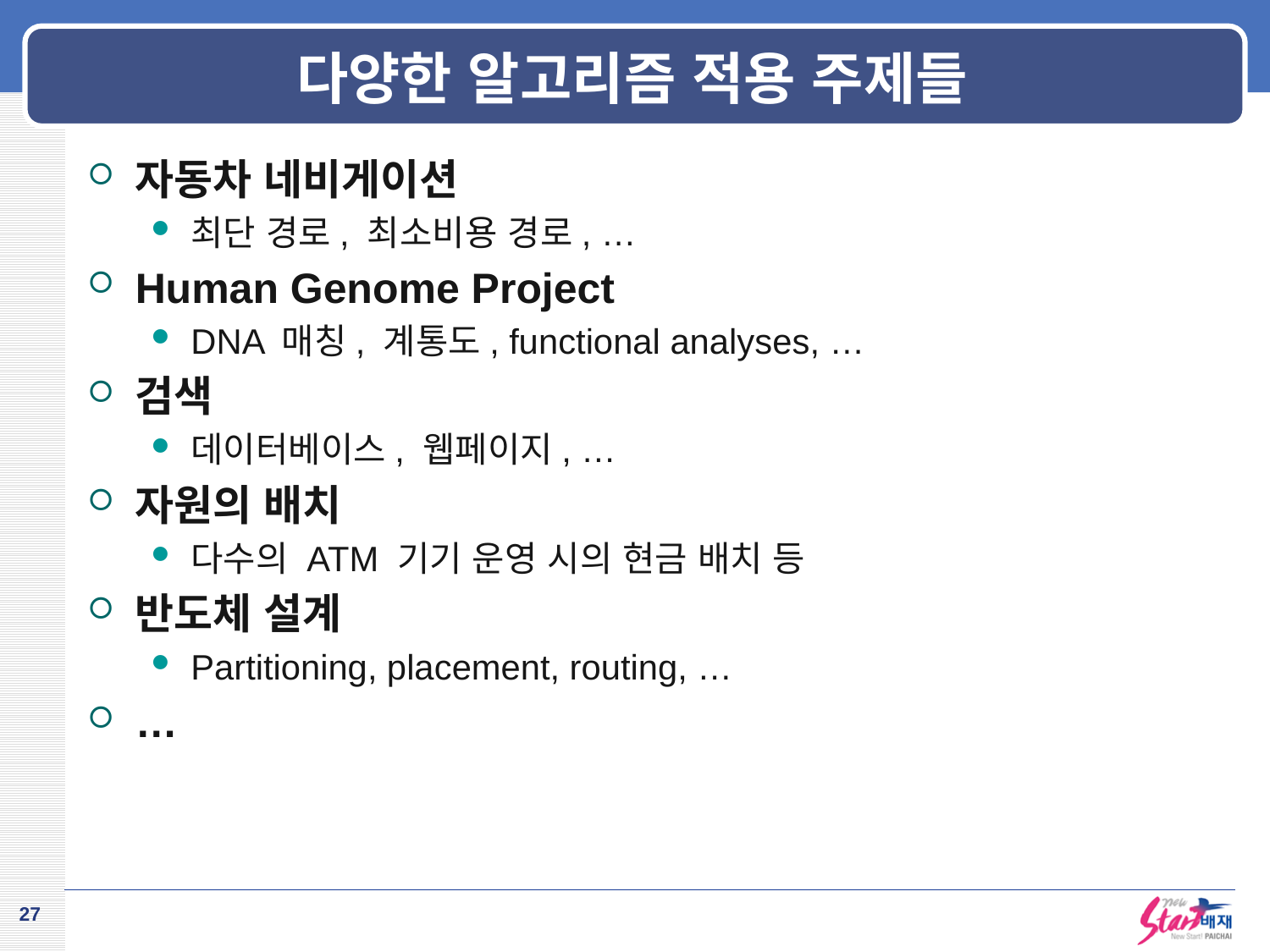

# 다양한 알고리즘 적용 주제들
자동차 네비게이션
최단 경로, 최소비용 경로, …
Human Genome Project
DNA 매칭, 계통도, functional analyses, …
검색
데이터베이스, 웹페이지, …
자원의 배치
다수의 ATM 기기 운영 시의 현금 배치 등
반도체 설계
Partitioning, placement, routing, …
…
27